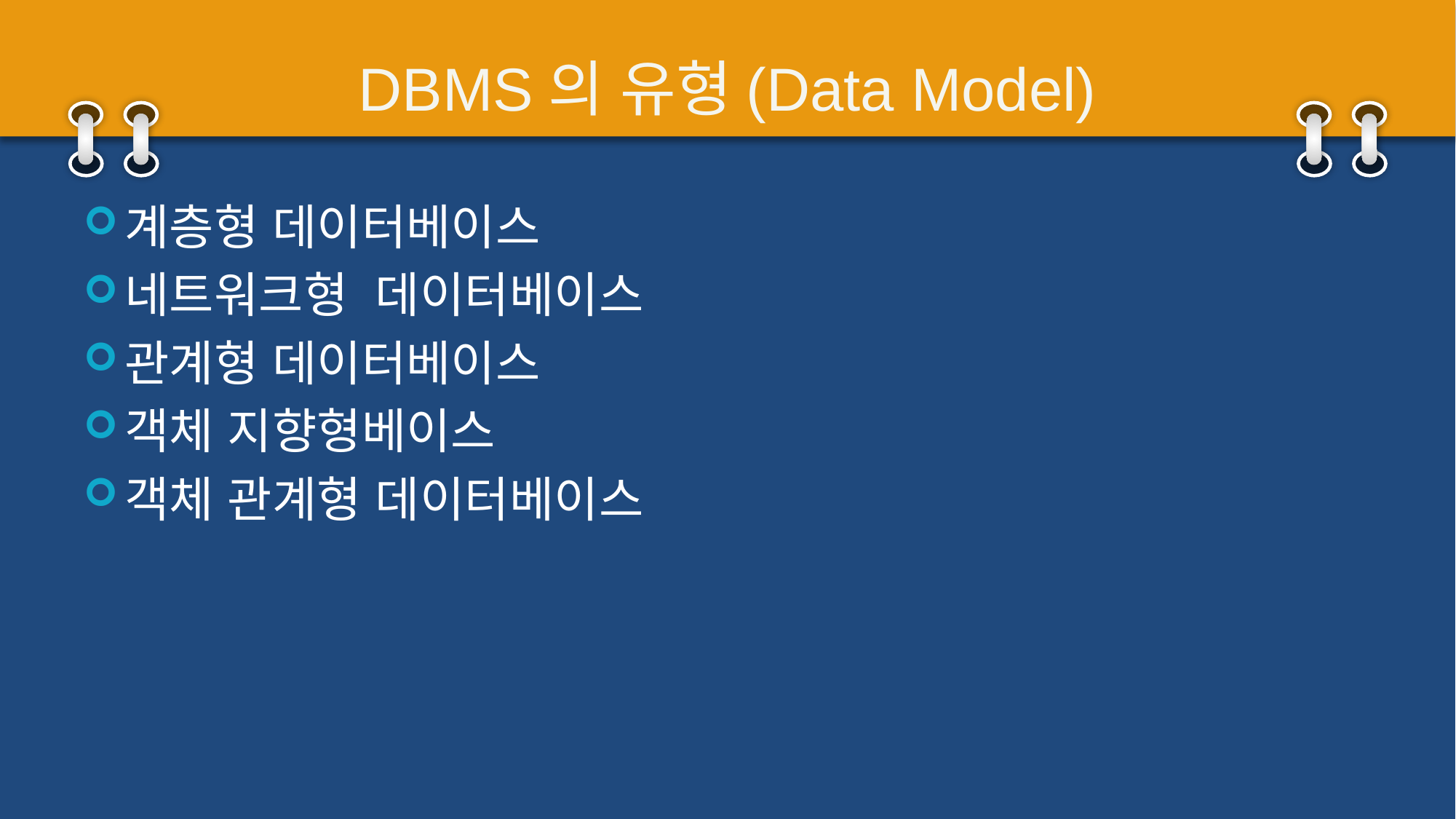

# DBMS의 유형(Data Model)
계층형 데이터베이스
네트워크형  데이터베이스
관계형 데이터베이스
객체 지향형베이스
객체 관계형 데이터베이스